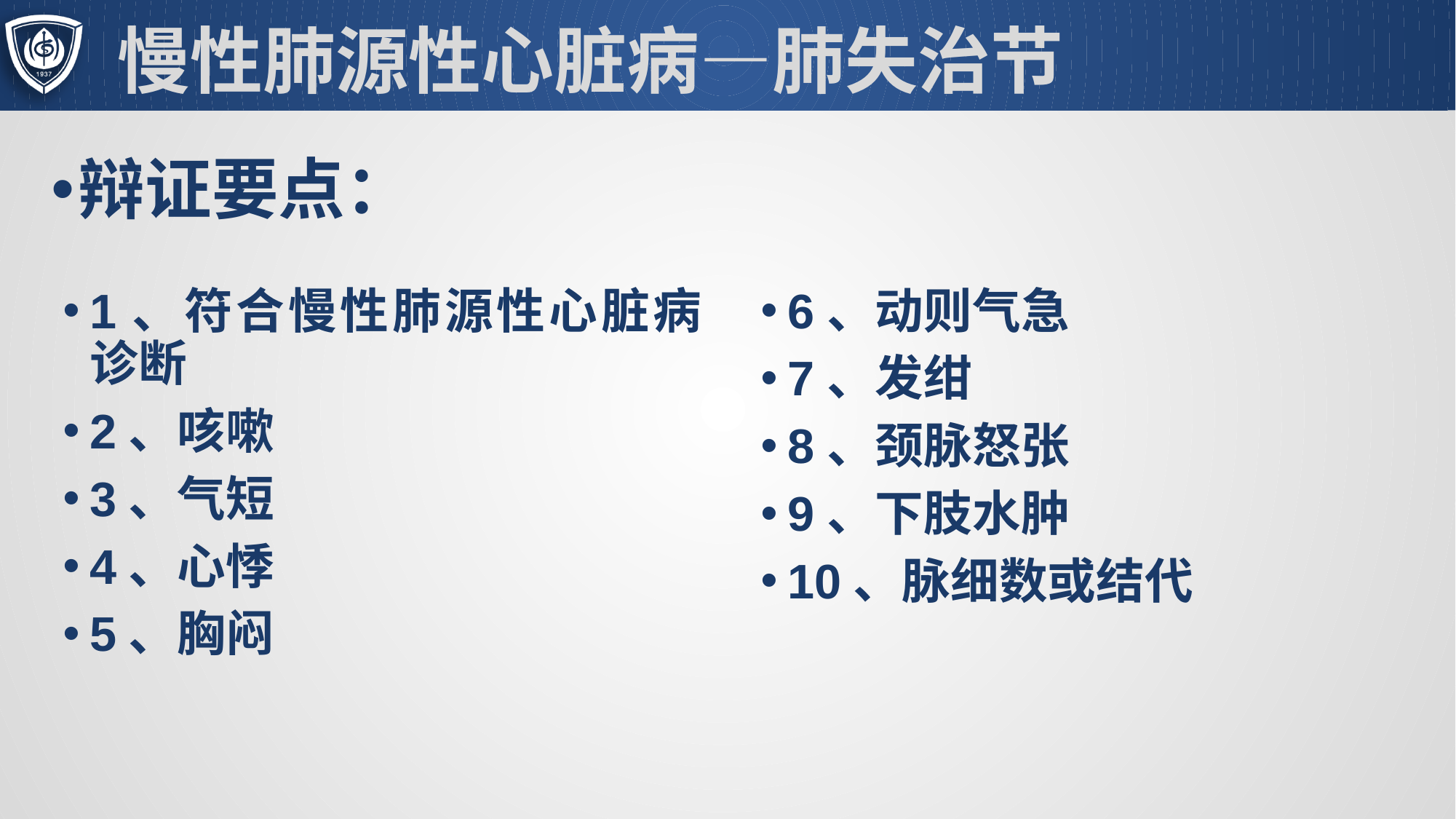

# 慢性肺源性心脏病—肺失治节
辩证要点：

6、动则气急
7、发绀
8、颈脉怒张
9、下肢水肿
10、脉细数或结代
1、符合慢性肺源性心脏病诊断
2、咳嗽
3、气短
4、心悸
5、胸闷